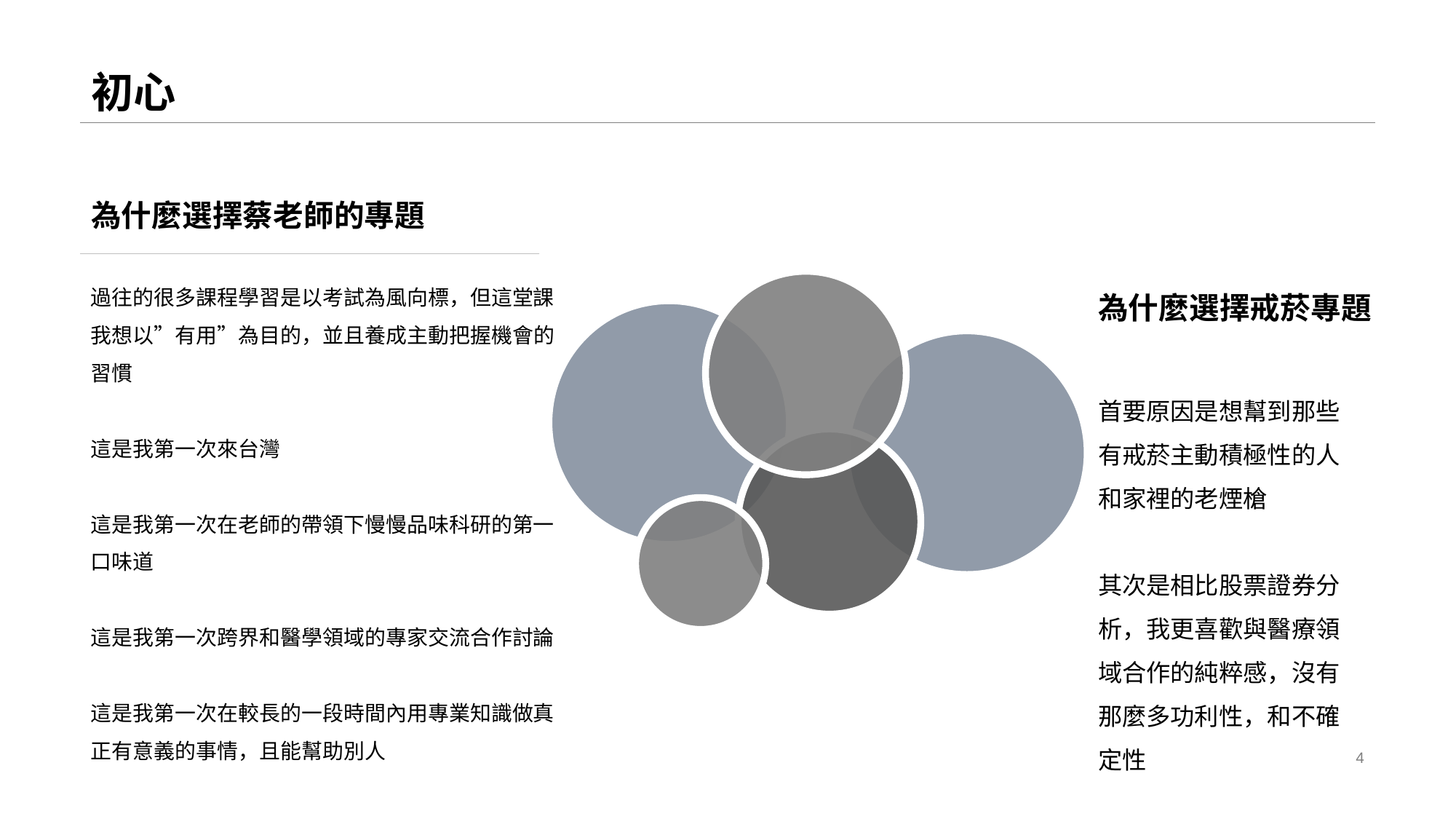

# 初心
為什麼選擇蔡老師的專題
過往的很多課程學習是以考試為風向標，但這堂課我想以”有用”為目的，並且養成主動把握機會的習慣

這是我第一次來台灣

這是我第一次在老師的帶領下慢慢品味科研的第一口味道

這是我第一次跨界和醫學領域的專家交流合作討論

這是我第一次在較長的一段時間內用專業知識做真正有意義的事情，且能幫助別人

為什麼選擇戒菸專題
首要原因是想幫到那些有戒菸主動積極性的人和家裡的老煙槍

其次是相比股票證券分析，我更喜歡與醫療領域合作的純粹感，沒有那麼多功利性，和不確定性

4